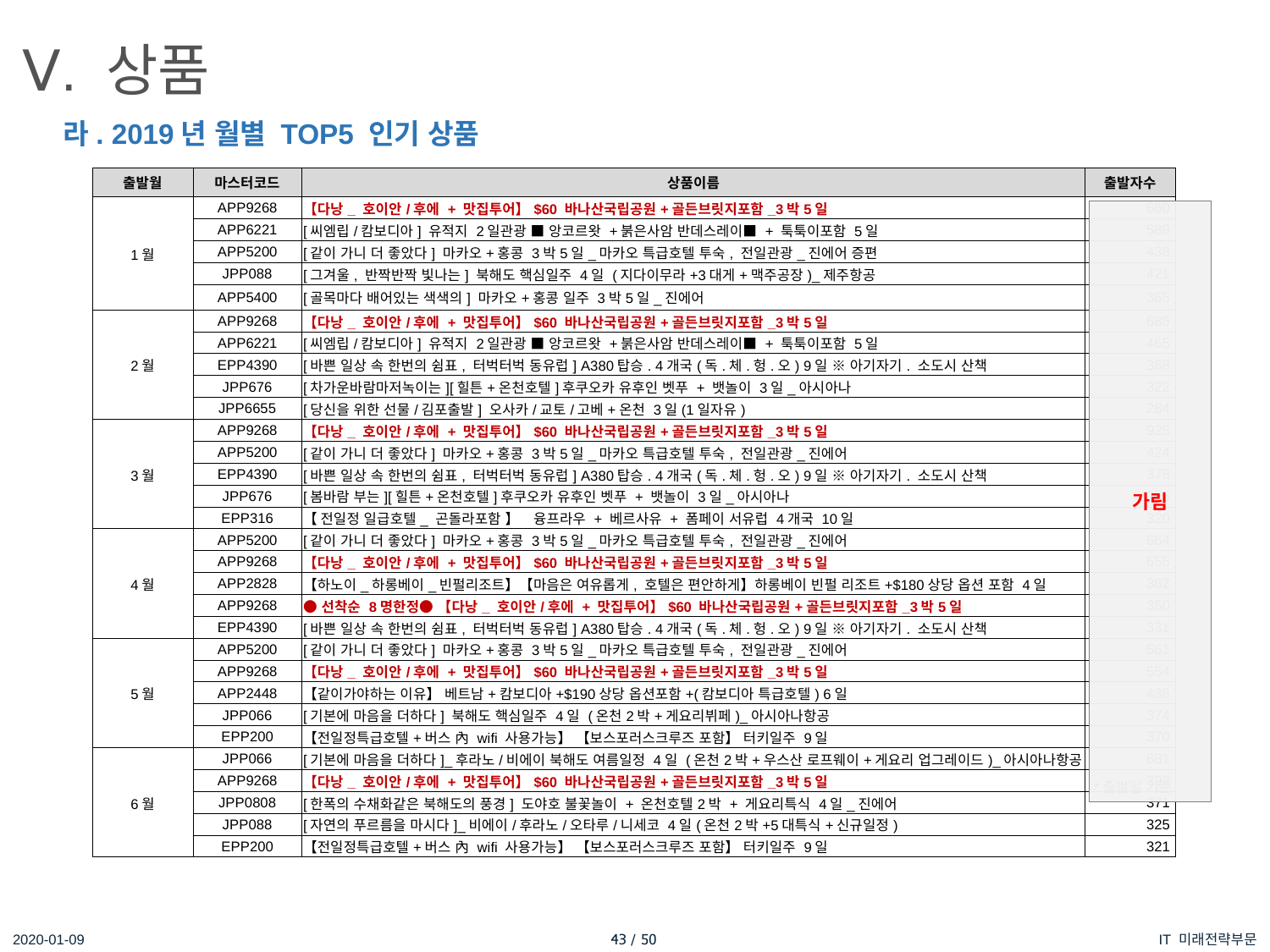

Ⅴ. 상품
라. 2019년 월별 TOP5 인기 상품
| 출발월 | 마스터코드 | 상품이름 | 출발자수 |
| --- | --- | --- | --- |
| 1월 | APP9268 | 【다낭\_ 호이안/후에 + 맛집투어】$60 바나산국립공원+골든브릿지포함\_3박5일 | 660 |
|  | APP6221 | [씨엠립/캄보디아] 유적지 2일관광 ■ 앙코르왓 +붉은사암 반데스레이■ + 툭툭이포함 5일 | 589 |
|  | APP5200 | [같이 가니 더 좋았다] 마카오+홍콩 3박5일\_마카오 특급호텔 투숙, 전일관광\_진에어 증편 | 438 |
|  | JPP088 | [그겨울, 반짝반짝 빛나는] 북해도 핵심일주 4일 (지다이무라+3대게+맥주공장)\_제주항공 | 421 |
|  | APP5400 | [골목마다 배어있는 색색의] 마카오+홍콩 일주 3박5일\_진에어 | 365 |
| 2월 | APP9268 | 【다낭\_ 호이안/후에 + 맛집투어】$60 바나산국립공원+골든브릿지포함\_3박5일 | 685 |
|  | APP6221 | [씨엠립/캄보디아] 유적지 2일관광 ■ 앙코르왓 +붉은사암 반데스레이■ + 툭툭이포함 5일 | 465 |
|  | EPP4390 | [바쁜 일상 속 한번의 쉼표, 터벅터벅 동유럽] A380탑승. 4개국(독.체.헝.오) 9일 ※ 아기자기. 소도시 산책 | 368 |
|  | JPP676 | [차가운바람마저녹이는][힐튼+온천호텔]후쿠오카 유후인 벳푸 + 뱃놀이 3일\_아시아나 | 322 |
|  | JPP6655 | [당신을 위한 선물/김포출발] 오사카/교토/고베+온천 3일(1일자유) | 284 |
| 3월 | APP9268 | 【다낭\_ 호이안/후에 + 맛집투어】$60 바나산국립공원+골든브릿지포함\_3박5일 | 925 |
|  | APP5200 | [같이 가니 더 좋았다] 마카오+홍콩 3박5일\_마카오 특급호텔 투숙, 전일관광\_진에어 | 424 |
|  | EPP4390 | [바쁜 일상 속 한번의 쉼표, 터벅터벅 동유럽] A380탑승. 4개국(독.체.헝.오) 9일 ※ 아기자기. 소도시 산책 | 378 |
|  | JPP676 | [봄바람 부는][힐튼+온천호텔]후쿠오카 유후인 벳푸 + 뱃놀이 3일\_아시아나 | 355 |
|  | EPP316 | 【 전일정 일급호텔\_ 곤돌라포함 】　융프라우 + 베르사유 + 폼페이 서유럽 4개국 10일 | 320 |
| 4월 | APP5200 | [같이 가니 더 좋았다] 마카오+홍콩 3박5일\_마카오 특급호텔 투숙, 전일관광\_진에어 | 664 |
|  | APP9268 | 【다낭\_ 호이안/후에 + 맛집투어】$60 바나산국립공원+골든브릿지포함\_3박5일 | 655 |
|  | APP2828 | 【하노이\_하롱베이\_빈펄리조트】【마음은 여유롭게, 호텔은 편안하게】하롱베이 빈펄 리조트+$180상당 옵션 포함 4일 | 362 |
|  | APP9268 | ●선착순 8명한정● 【다낭\_ 호이안/후에 + 맛집투어】$60 바나산국립공원+골든브릿지포함\_3박5일 | 350 |
|  | EPP4390 | [바쁜 일상 속 한번의 쉼표, 터벅터벅 동유럽] A380탑승. 4개국(독.체.헝.오) 9일 ※ 아기자기. 소도시 산책 | 331 |
| 5월 | APP5200 | [같이 가니 더 좋았다] 마카오+홍콩 3박5일\_마카오 특급호텔 투숙, 전일관광\_진에어 | 561 |
|  | APP9268 | 【다낭\_ 호이안/후에 + 맛집투어】$60 바나산국립공원+골든브릿지포함\_3박5일 | 554 |
|  | APP2448 | 【같이가야하는 이유】 베트남+캄보디아+$190상당 옵션포함+(캄보디아 특급호텔) 6일 | 436 |
|  | JPP066 | [기본에 마음을 더하다] 북해도 핵심일주 4일 (온천2박+게요리뷔페)\_아시아나항공 | 374 |
|  | EPP200 | 【전일정특급호텔+버스 內 wifi 사용가능】 【보스포러스크루즈 포함】 터키일주 9일 | 370 |
| 6월 | JPP066 | [기본에 마음을 더하다]\_후라노/비에이 북해도 여름일정 4일 (온천2박+우스산 로프웨이+게요리 업그레이드)\_아시아나항공 | 681 |
|  | APP9268 | 【다낭\_ 호이안/후에 + 맛집투어】$60 바나산국립공원+골든브릿지포함\_3박5일 | 392 |
|  | JPP0808 | [한폭의 수채화같은 북해도의 풍경] 도야호 불꽃놀이 + 온천호텔2박 + 게요리특식 4일\_진에어 | 371 |
|  | JPP088 | [자연의 푸르름을 마시다]\_비에이/후라노/오타루/니세코 4일(온천2박+5대특식+신규일정) | 325 |
|  | EPP200 | 【전일정특급호텔+버스 內 wifi 사용가능】 【보스포러스크루즈 포함】 터키일주 9일 | 321 |
가림
*출발일 기준
IT 미래전략부문
43 / 50
2020-01-09